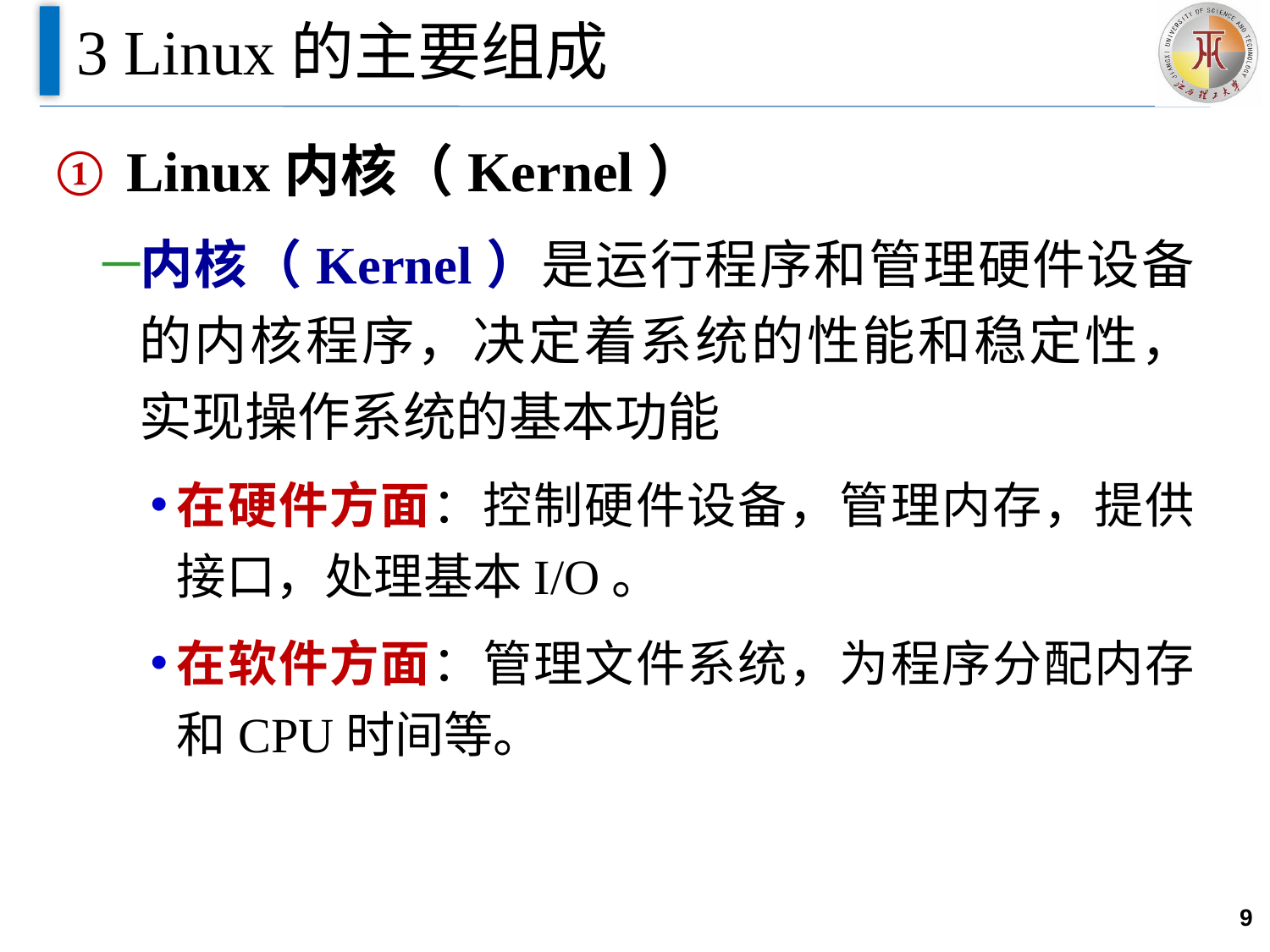

# 3 Linux的主要组成
Linux内核（Kernel）
内核（Kernel）是运行程序和管理硬件设备的内核程序，决定着系统的性能和稳定性，实现操作系统的基本功能
在硬件方面：控制硬件设备，管理内存，提供接口，处理基本I/O。
在软件方面：管理文件系统，为程序分配内存和CPU时间等。
9